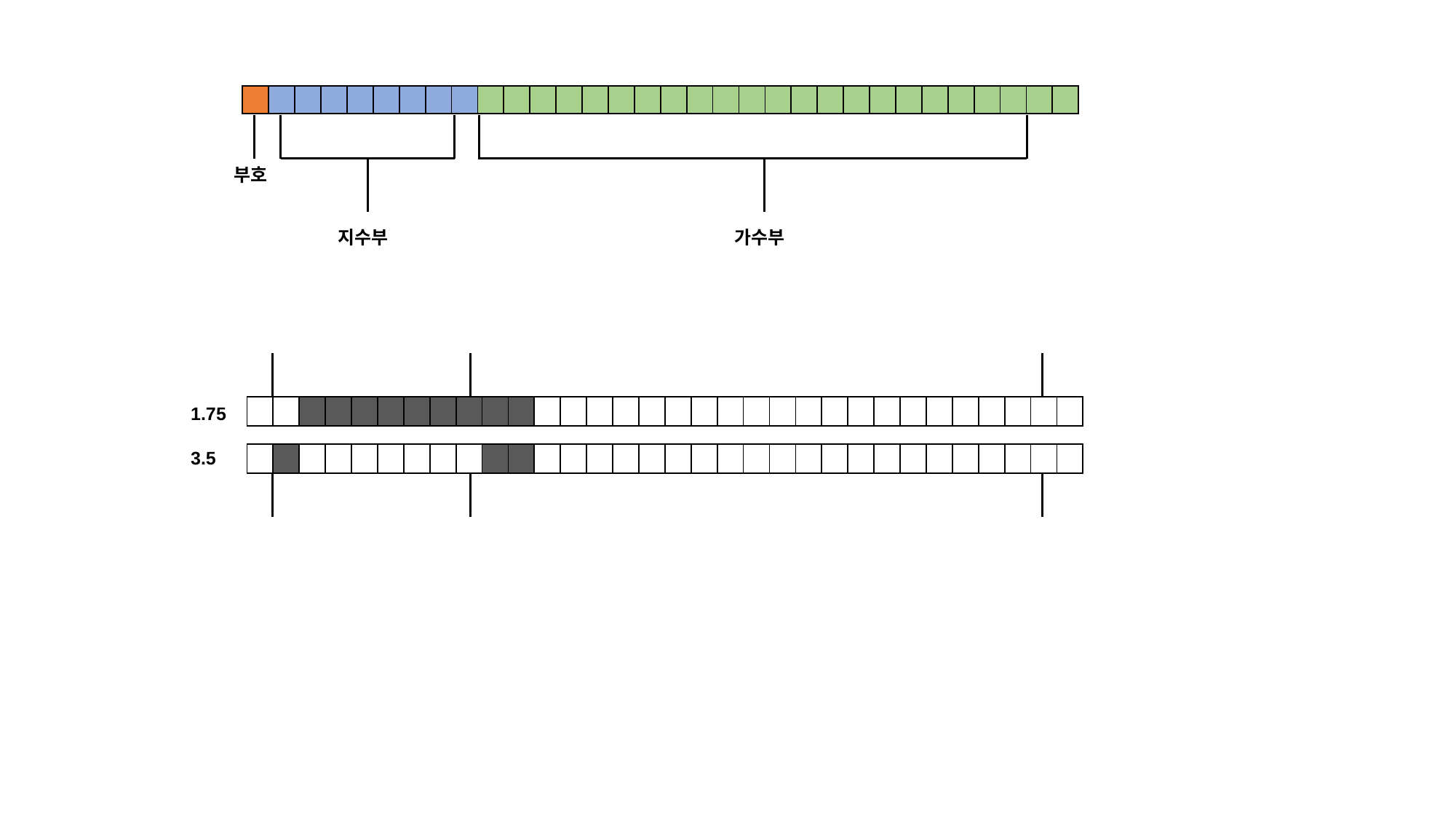

|  |  |  |  |  |  |  |  |  |  |  |  |  |  |  |  |  |  |  |  |  |  |  |  |  |  |  |  |  |  |  |  |
| --- | --- | --- | --- | --- | --- | --- | --- | --- | --- | --- | --- | --- | --- | --- | --- | --- | --- | --- | --- | --- | --- | --- | --- | --- | --- | --- | --- | --- | --- | --- | --- |
부호
지수부
가수부
1.75
|  |  |  |  |  |  |  |  |  |  |  |  |  |  |  |  |  |  |  |  |  |  |  |  |  |  |  |  |  |  |  |  |
| --- | --- | --- | --- | --- | --- | --- | --- | --- | --- | --- | --- | --- | --- | --- | --- | --- | --- | --- | --- | --- | --- | --- | --- | --- | --- | --- | --- | --- | --- | --- | --- |
3.5
|  |  |  |  |  |  |  |  |  |  |  |  |  |  |  |  |  |  |  |  |  |  |  |  |  |  |  |  |  |  |  |  |
| --- | --- | --- | --- | --- | --- | --- | --- | --- | --- | --- | --- | --- | --- | --- | --- | --- | --- | --- | --- | --- | --- | --- | --- | --- | --- | --- | --- | --- | --- | --- | --- |